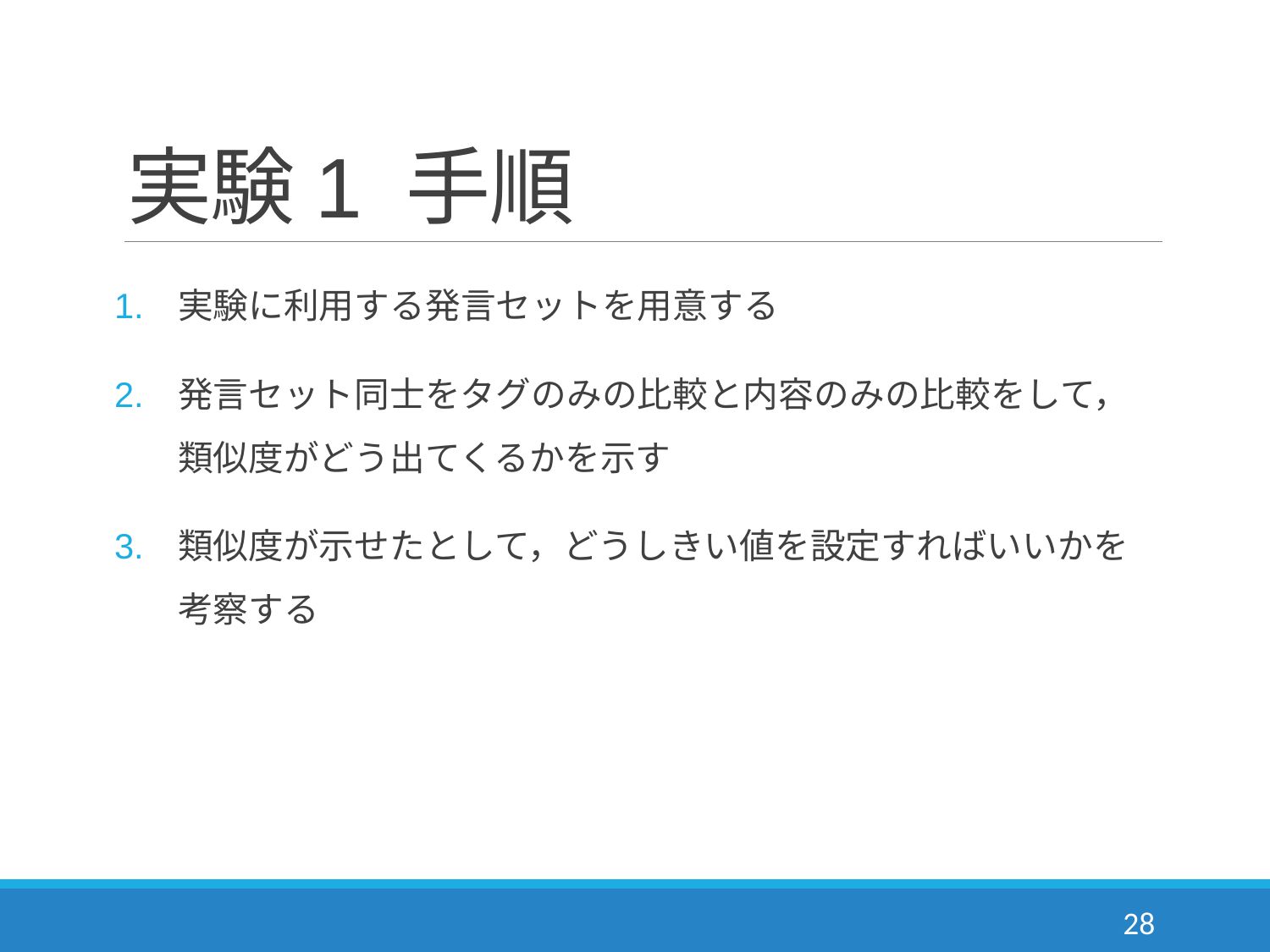

# 実験1 手順
実験に利用する発言セットを用意する
発言セット同士をタグのみの比較と内容のみの比較をして，類似度がどう出てくるかを示す
類似度が示せたとして，どうしきい値を設定すればいいかを考察する

28